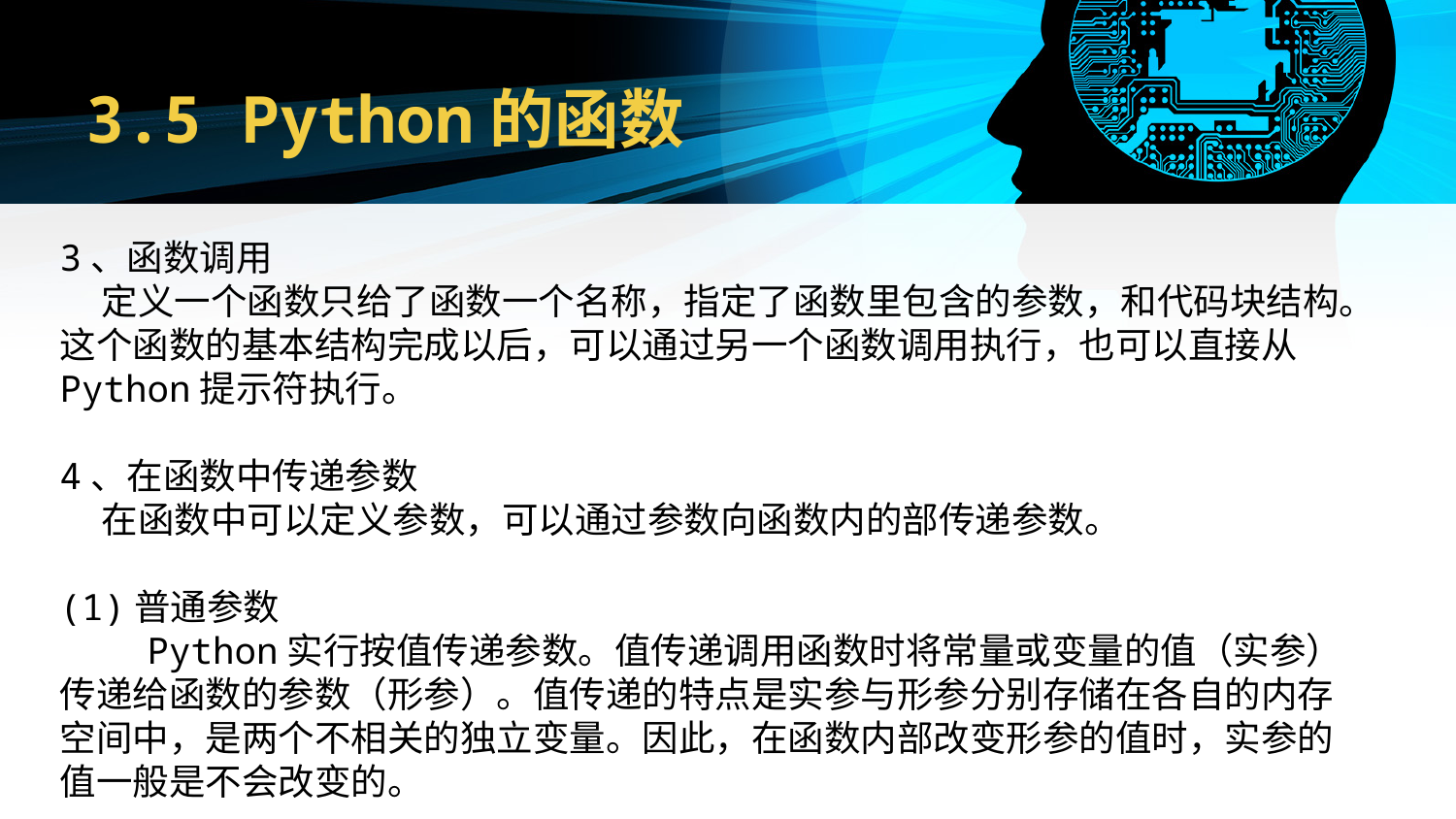

# 3.5 Python的函数
3、函数调用
    定义一个函数只给了函数一个名称，指定了函数里包含的参数，和代码块结构。这个函数的基本结构完成以后，可以通过另一个函数调用执行，也可以直接从Python提示符执行。

4、在函数中传递参数
    在函数中可以定义参数，可以通过参数向函数内的部传递参数。

(1)普通参数
    Python实行按值传递参数。值传递调用函数时将常量或变量的值（实参）传递给函数的参数（形参）。值传递的特点是实参与形参分别存储在各自的内存空间中，是两个不相关的独立变量。因此，在函数内部改变形参的值时，实参的值一般是不会改变的。